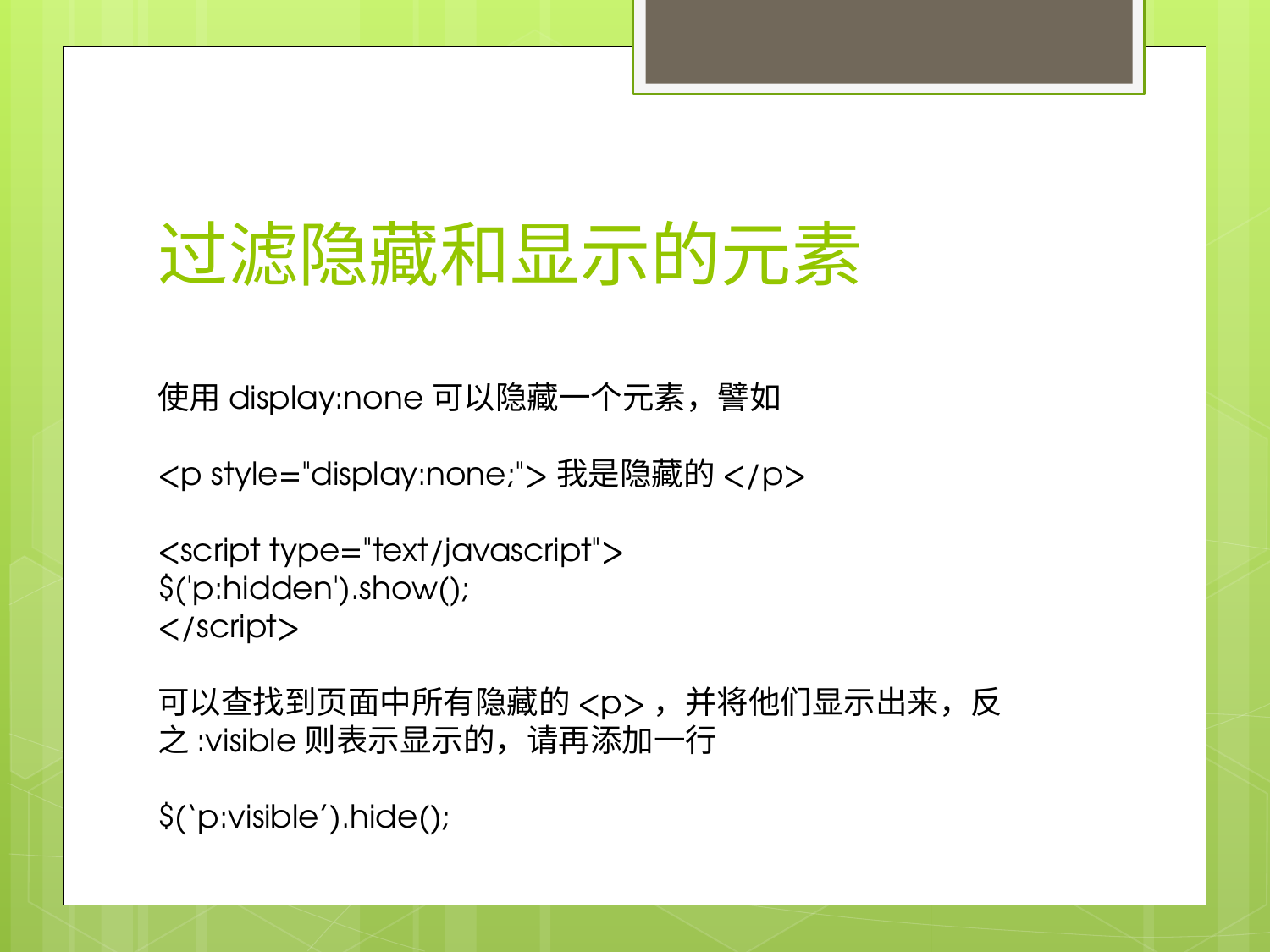

# 过滤隐藏和显示的元素
使用display:none可以隐藏一个元素，譬如

<p style="display:none;">我是隐藏的</p>

<script type="text/javascript">
$('p:hidden').show();
</script>

可以查找到页面中所有隐藏的<p>，并将他们显示出来，反之:visible则表示显示的，请再添加一行

$(‘p:visible’).hide();